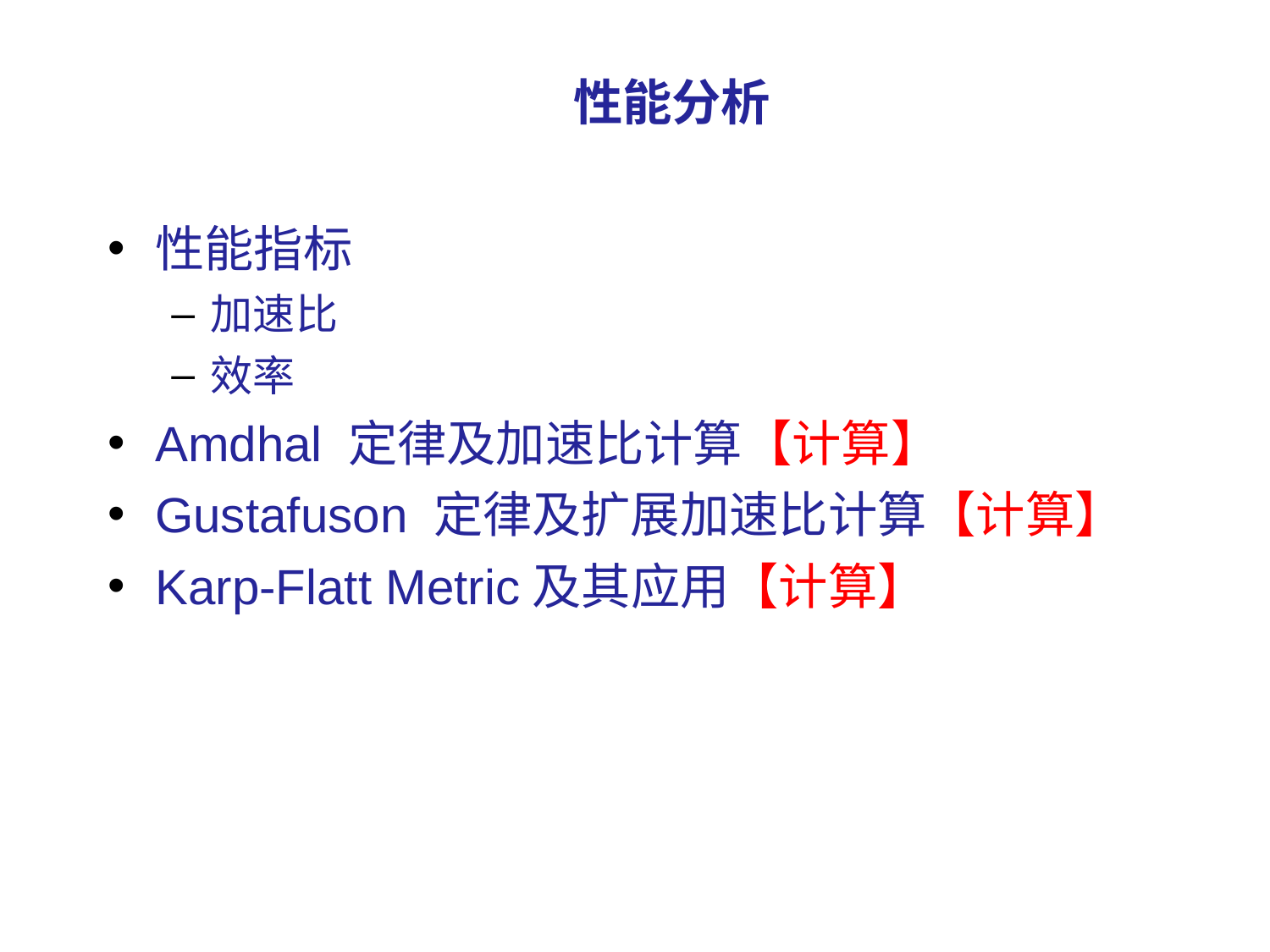

# 性能分析
性能指标
加速比
效率
Amdhal 定律及加速比计算【计算】
Gustafuson 定律及扩展加速比计算【计算】
Karp-Flatt Metric及其应用【计算】